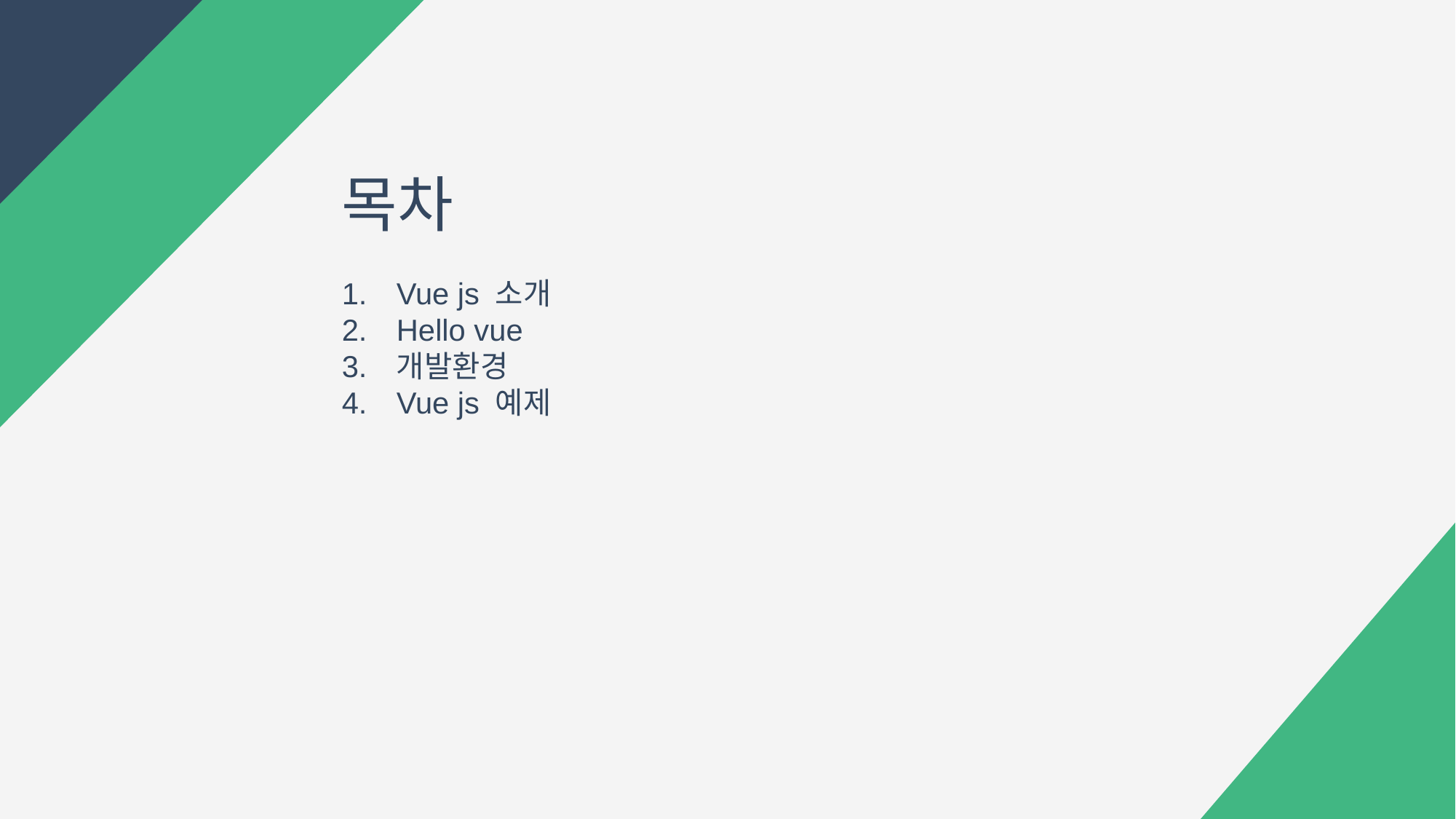

목차
Vue js 소개
Hello vue
개발환경
Vue js 예제